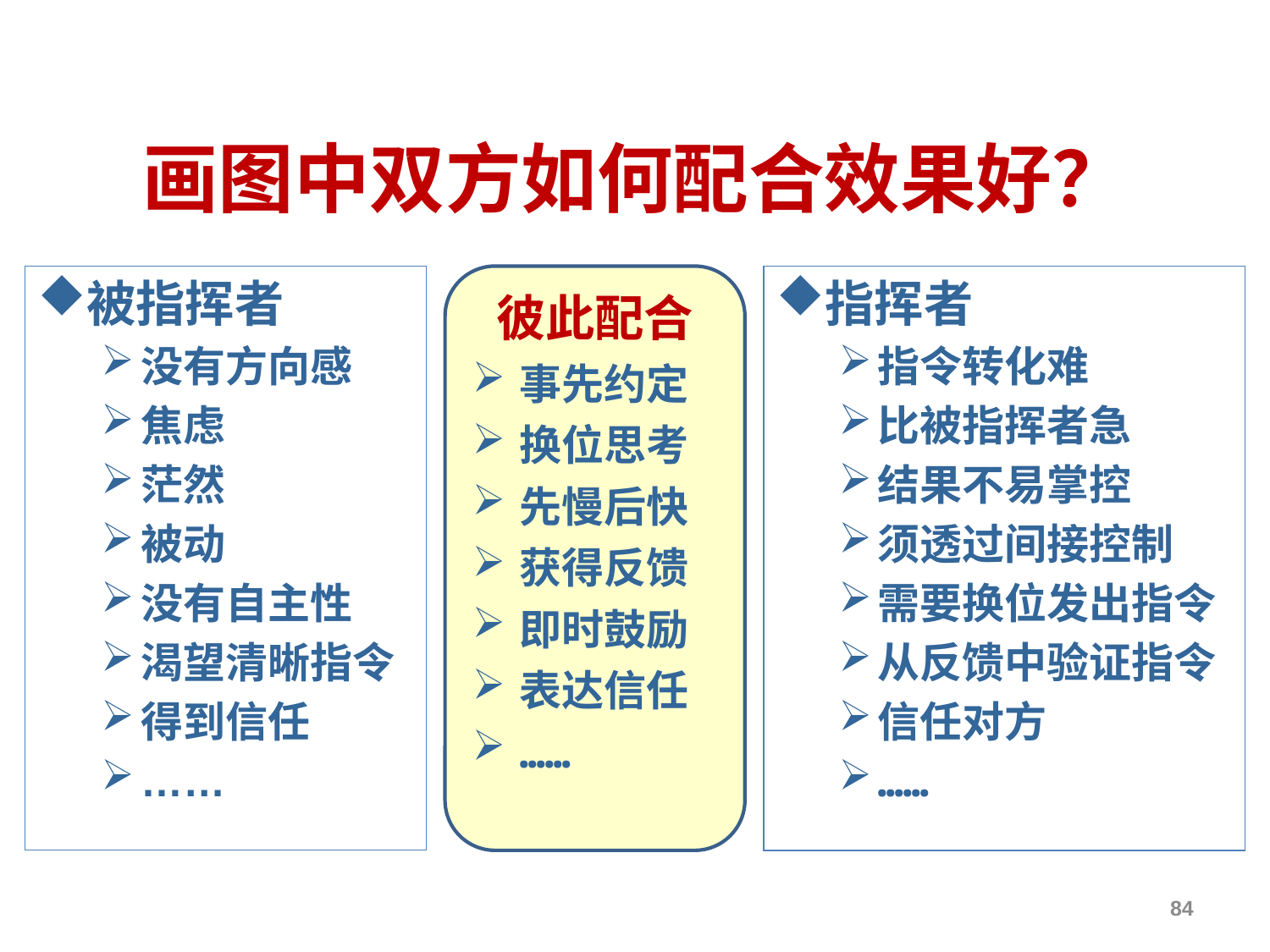

# 画图中双方如何配合效果好？
被指挥者
没有方向感
焦虑
茫然
被动
没有自主性
渴望清晰指令
得到信任
……
彼此配合
事先约定
换位思考
先慢后快
获得反馈
即时鼓励
表达信任
……

指挥者
指令转化难
比被指挥者急
结果不易掌控
须透过间接控制
需要换位发出指令
从反馈中验证指令
信任对方
……
84